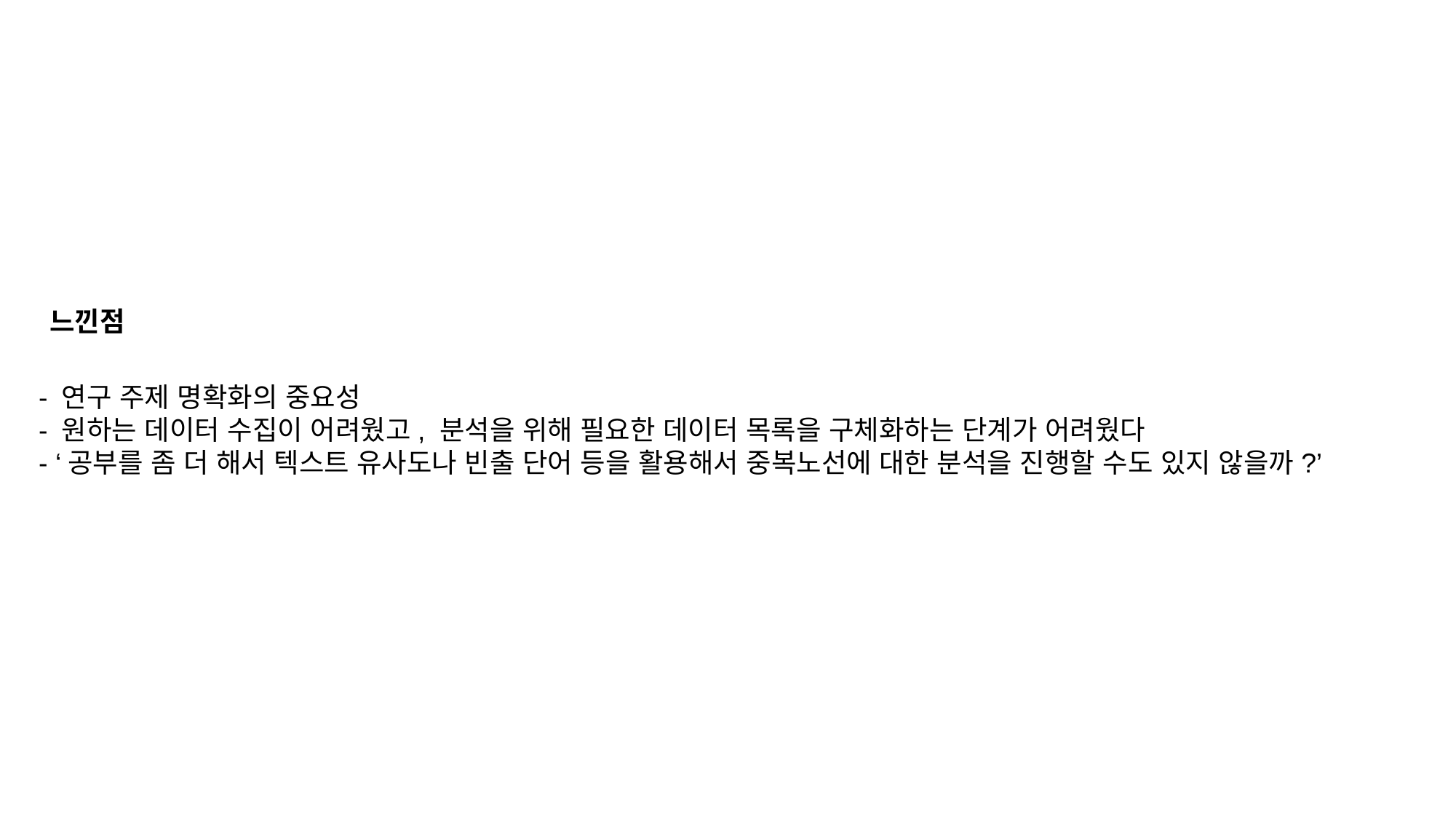

느낀점
- 연구 주제 명확화의 중요성
- 원하는 데이터 수집이 어려웠고, 분석을 위해 필요한 데이터 목록을 구체화하는 단계가 어려웠다
- ‘공부를 좀 더 해서 텍스트 유사도나 빈출 단어 등을 활용해서 중복노선에 대한 분석을 진행할 수도 있지 않을까?’